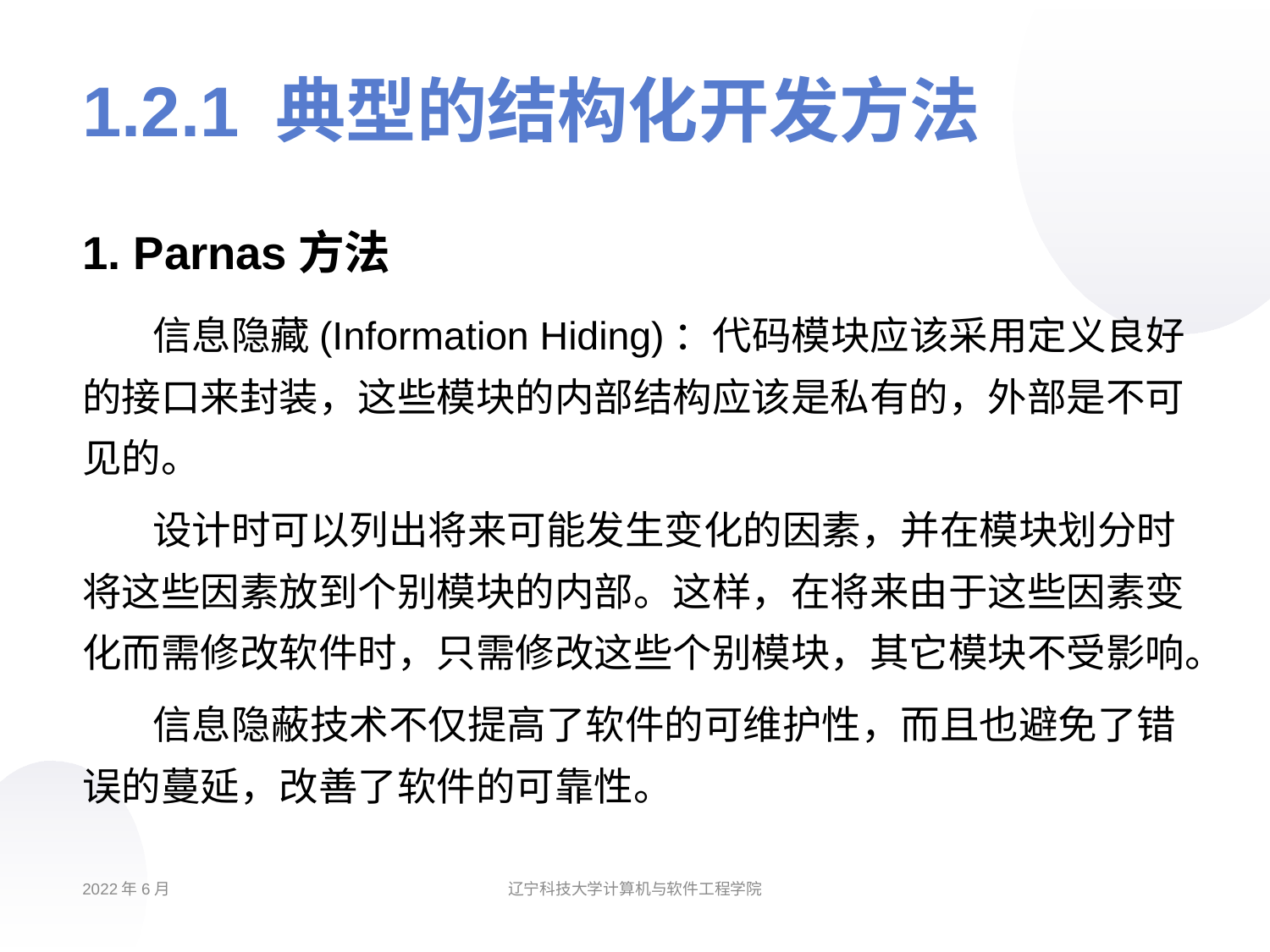

# 1.2.1 典型的结构化开发方法
1. Parnas方法
信息隐藏(Information Hiding)：代码模块应该采用定义良好的接口来封装，这些模块的内部结构应该是私有的，外部是不可见的。
设计时可以列出将来可能发生变化的因素，并在模块划分时将这些因素放到个别模块的内部。这样，在将来由于这些因素变化而需修改软件时，只需修改这些个别模块，其它模块不受影响。
信息隐蔽技术不仅提高了软件的可维护性，而且也避免了错误的蔓延，改善了软件的可靠性。

2022年6月
辽宁科技大学计算机与软件工程学院
80